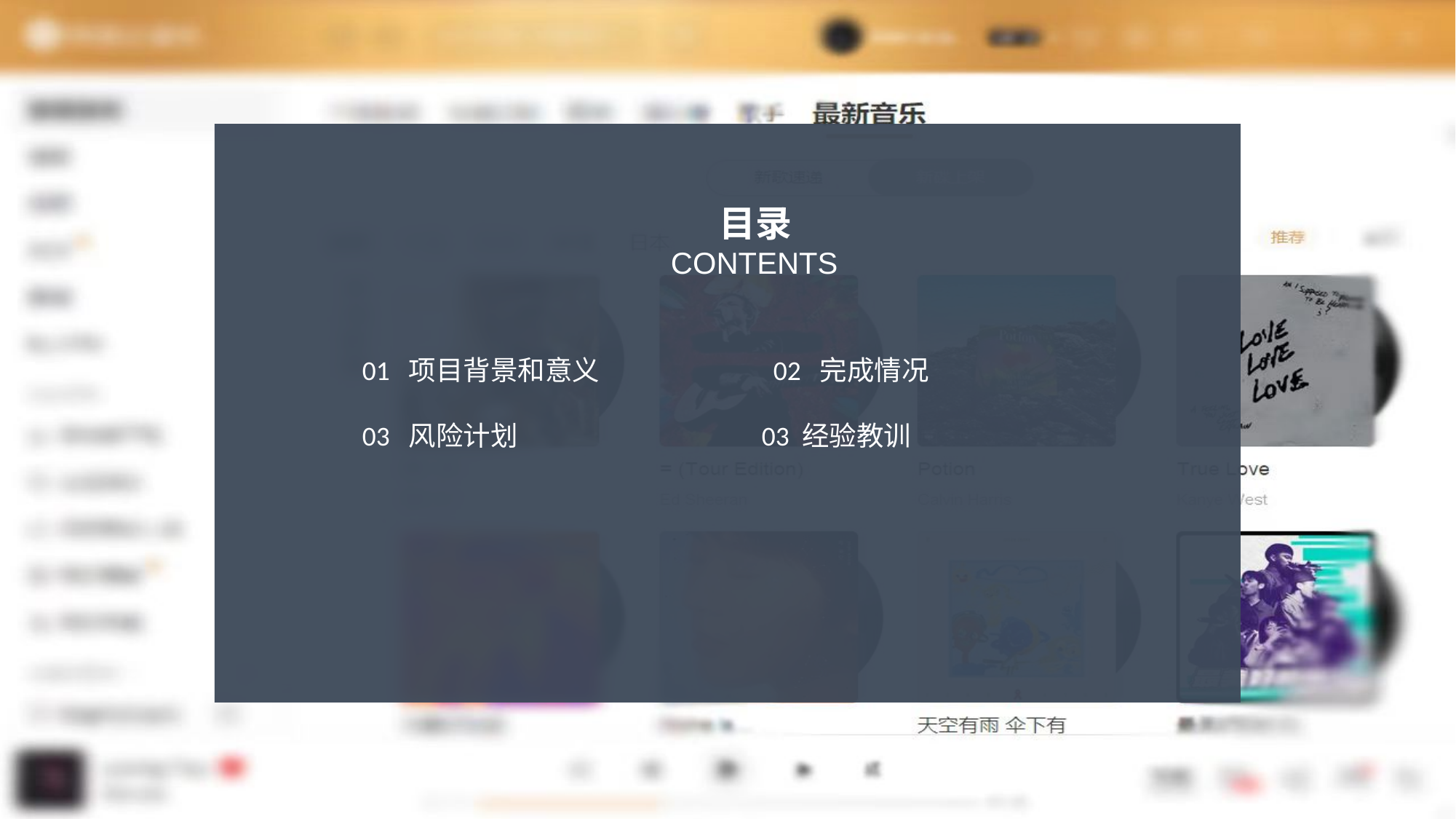

目录
   CONTENTS

      01  项目背景和意义                           02  完成情况

      03  风险计划			03 经验教训